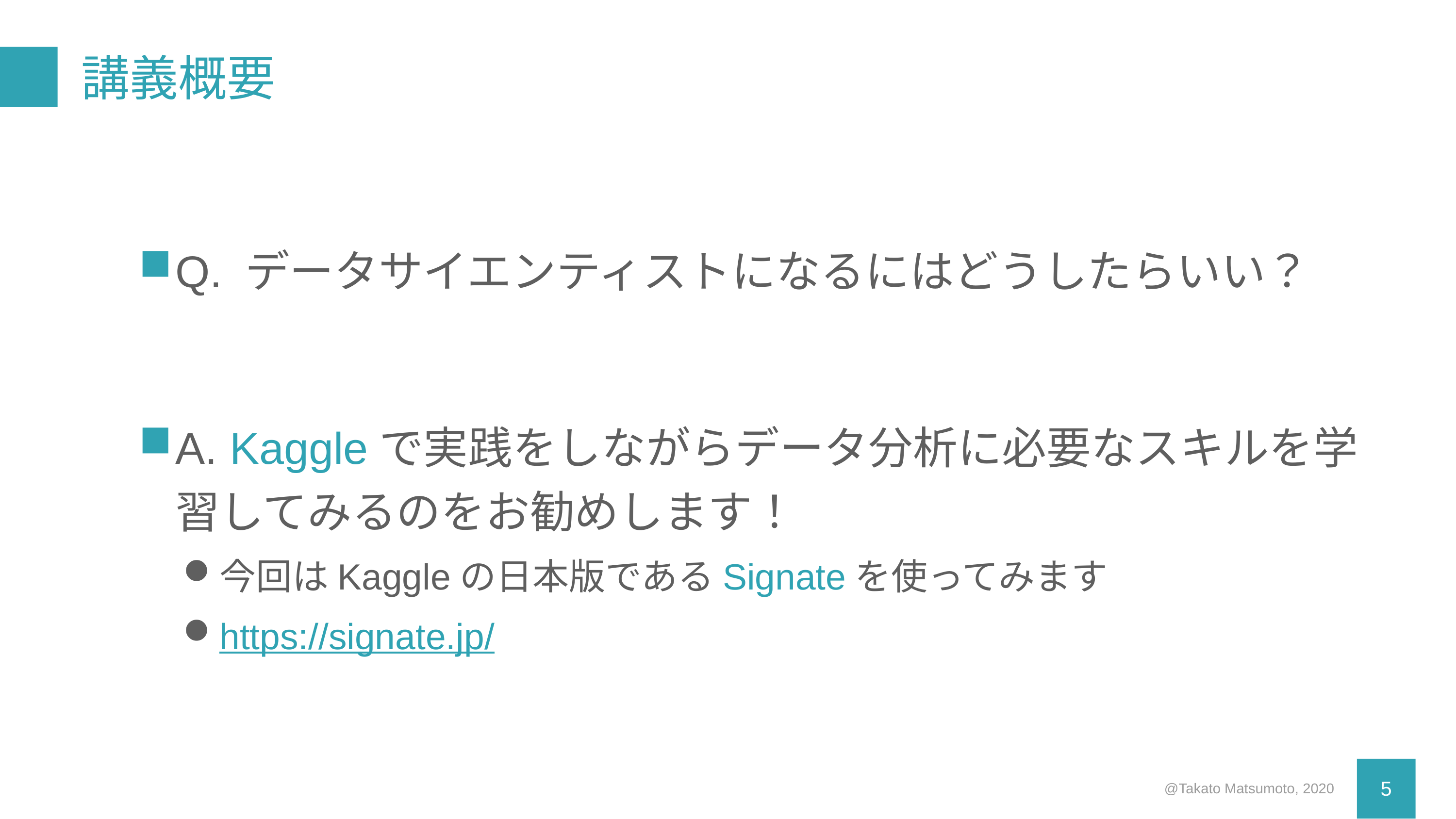

# 講義概要
Q. データサイエンティストになるにはどうしたらいい？

A. Kaggleで実践をしながらデータ分析に必要なスキルを学習してみるのをお勧めします！
今回はKaggleの日本版であるSignateを使ってみます
https://signate.jp/
@Takato Matsumoto, 2020
5